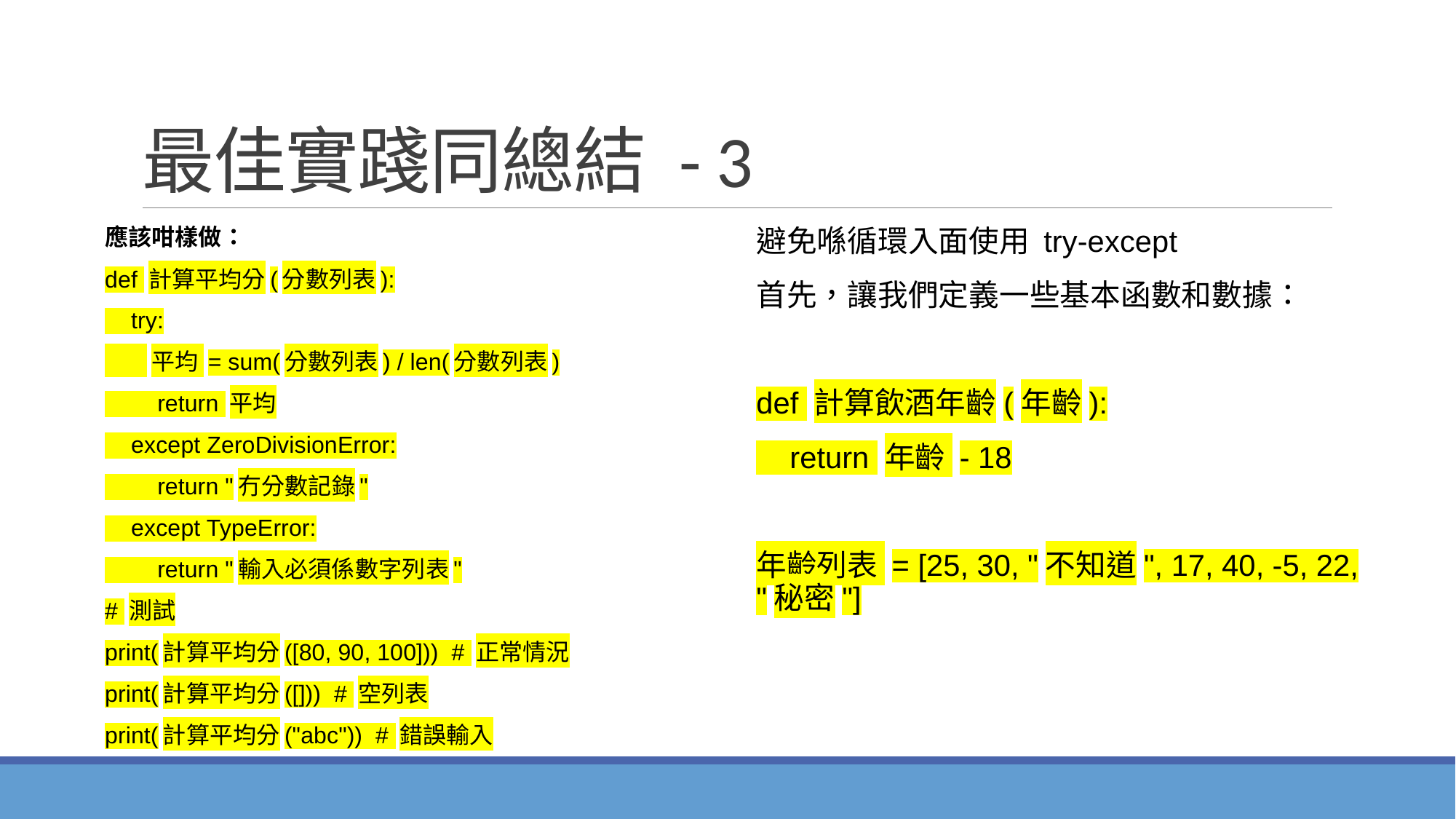

# 最佳實踐同總結 - 3
應該咁樣做：
def 計算平均分(分數列表):
    try:
        平均 = sum(分數列表) / len(分數列表)
        return 平均
    except ZeroDivisionError:
        return "冇分數記錄"
    except TypeError:
        return "輸入必須係數字列表"
# 測試
print(計算平均分([80, 90, 100]))  # 正常情況
print(計算平均分([]))  # 空列表
print(計算平均分("abc"))  # 錯誤輸入
避免喺循環入面使用 try-except
首先，讓我們定義一些基本函數和數據：

def 計算飲酒年齡(年齡):
    return 年齡 - 18

年齡列表 = [25, 30, "不知道", 17, 40, -5, 22, "秘密"]